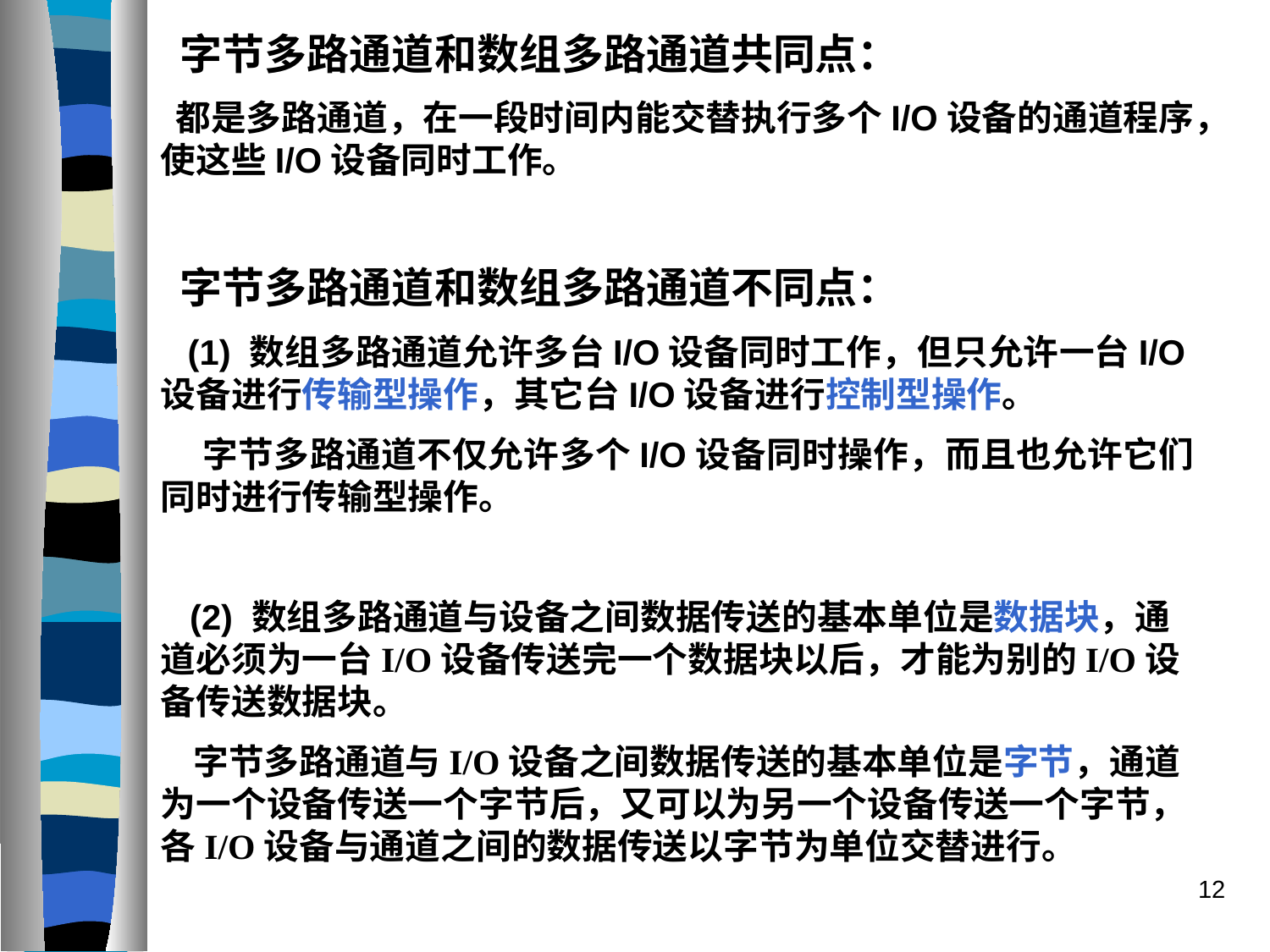

字节多路通道和数组多路通道共同点：
 都是多路通道，在一段时间内能交替执行多个I/O设备的通道程序，使这些I/O设备同时工作。

 字节多路通道和数组多路通道不同点：
   (1) 数组多路通道允许多台I/O设备同时工作，但只允许一台I/O设备进行传输型操作，其它台I/O设备进行控制型操作。
    字节多路通道不仅允许多个I/O设备同时操作，而且也允许它们同时进行传输型操作。

   (2) 数组多路通道与设备之间数据传送的基本单位是数据块，通道必须为一台I/O设备传送完一个数据块以后，才能为别的I/O设备传送数据块。
   字节多路通道与I/O设备之间数据传送的基本单位是字节，通道为一个设备传送一个字节后，又可以为另一个设备传送一个字节，各I/O设备与通道之间的数据传送以字节为单位交替进行。
12